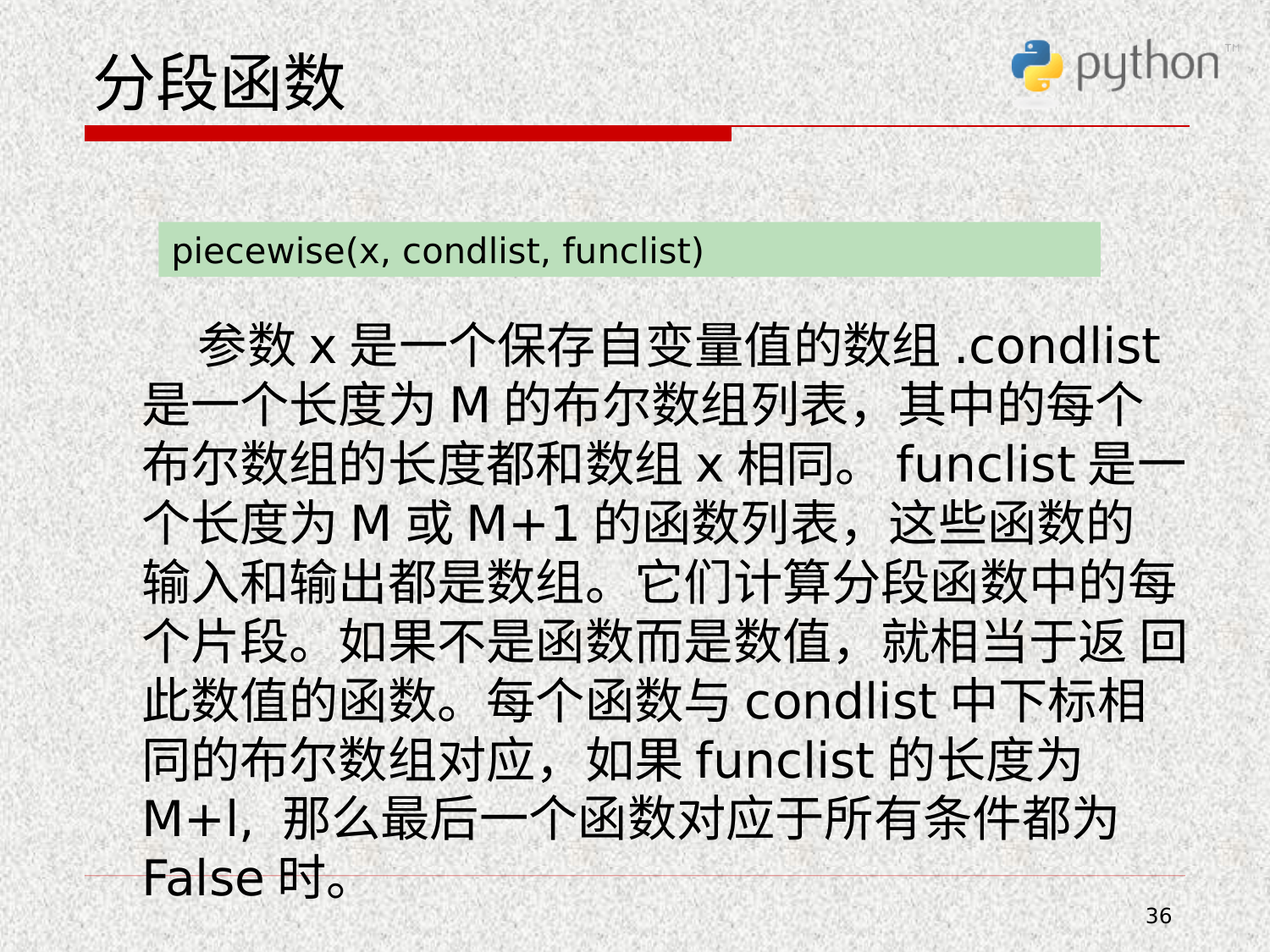

# 分段函数

          参数x是一个保存自变量值的数组.condlist是一个长度为M的布尔数组列表，其中的每个布尔数组的长度都和数组x相同。funclist是一个长度为M或M+1的函数列表，这些函数的 输入和输出都是数组。它们计算分段函数中的每个片段。如果不是函数而是数值，就相当于返 回此数值的函数。每个函数与condlist中下标相同的布尔数组对应，如果funclist的长度为M+l, 那么最后一个函数对应于所有条件都为False时。
piecewise(x, condlist, funclist)
36